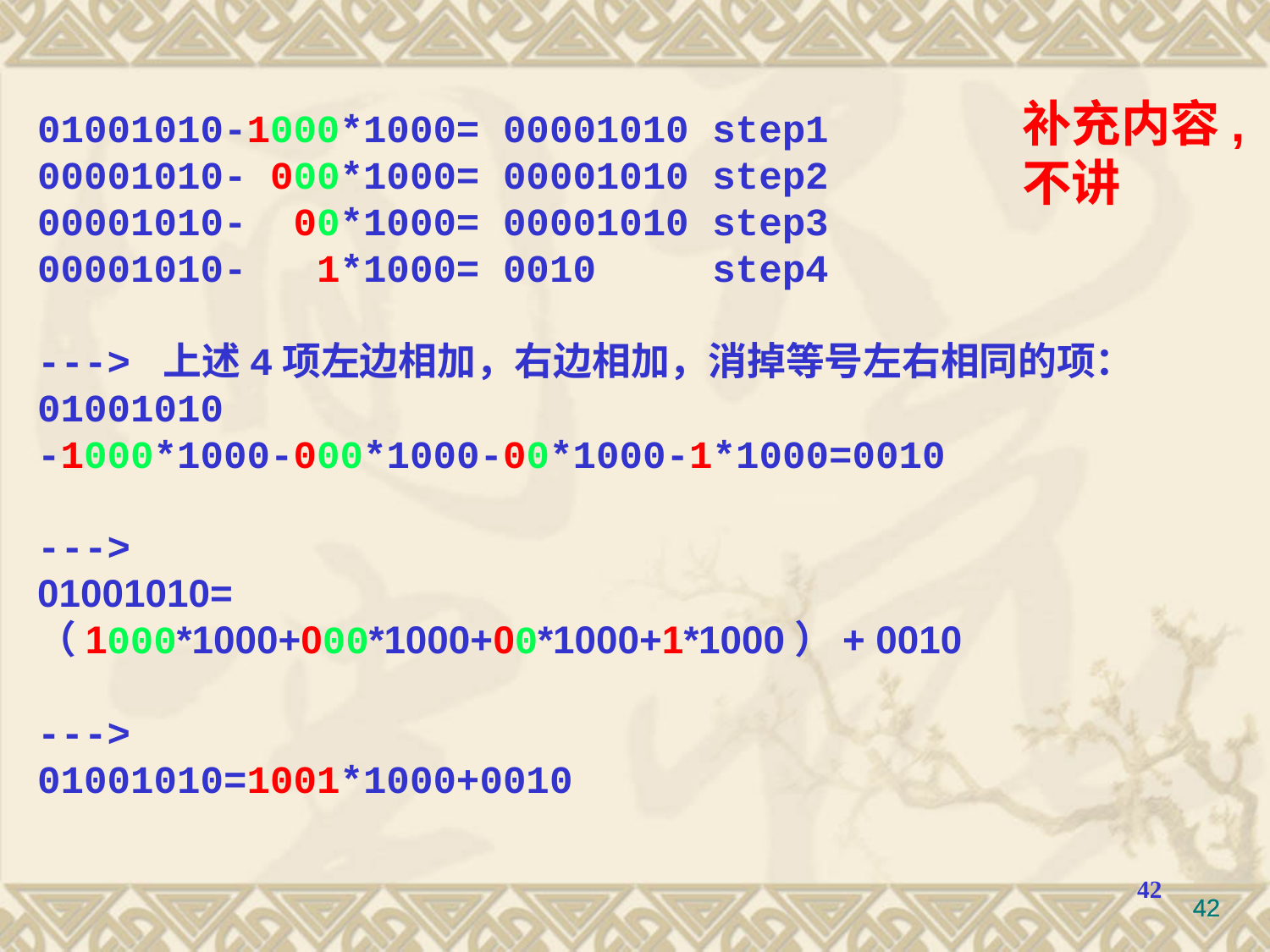

01001010-1000*1000= 00001010 step1
00001010- 000*1000= 00001010 step2
00001010-  00*1000= 00001010 step3
00001010-   1*1000= 0010     step4

---> 上述4项左边相加，右边相加，消掉等号左右相同的项：
01001010
-1000*1000-000*1000-00*1000-1*1000=0010

--->
01001010=
（1000*1000+000*1000+00*1000+1*1000）+ 0010

--->
01001010=1001*1000+0010

补充内容,不讲
42
42
42